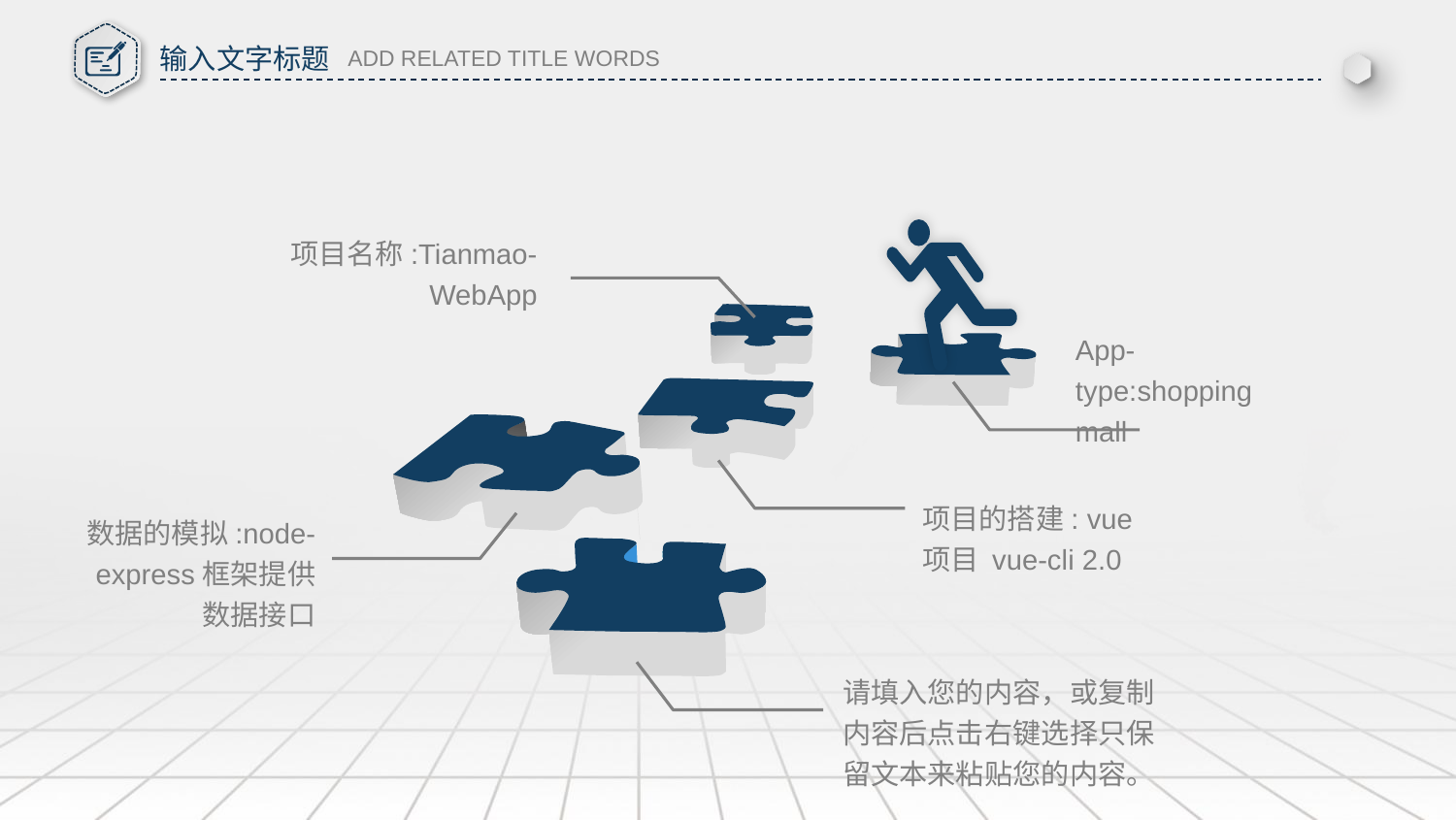

项目名称:Tianmao-WebApp

App-type:shopping mall

项目的搭建: vue项目 vue-cli 2.0
数据的模拟:node-express框架提供数据接口

请填入您的内容，或复制内容后点击右键选择只保留文本来粘贴您的内容。